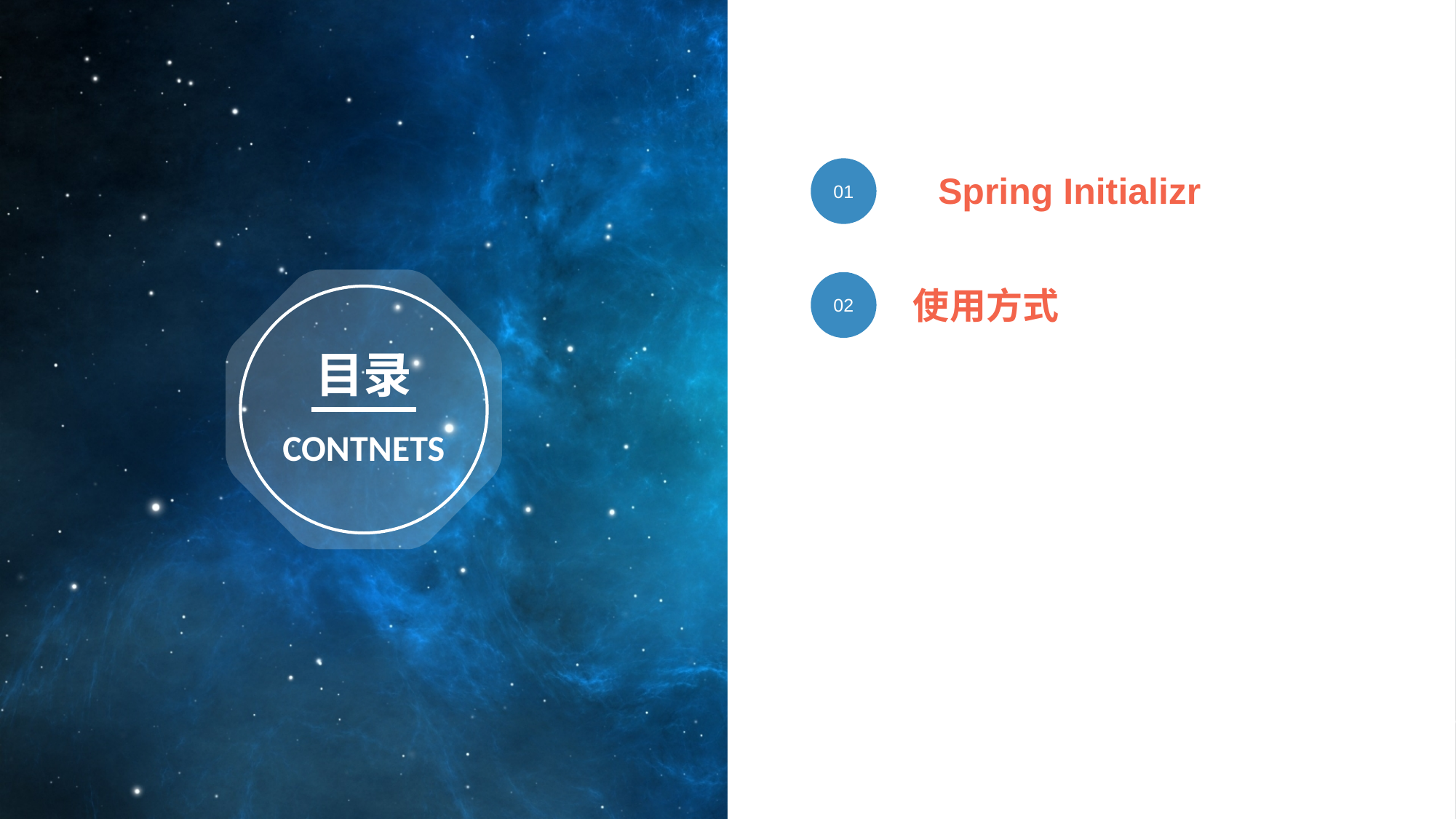

01
Spring Initializr

02
使用方式

目录
CONTNETS